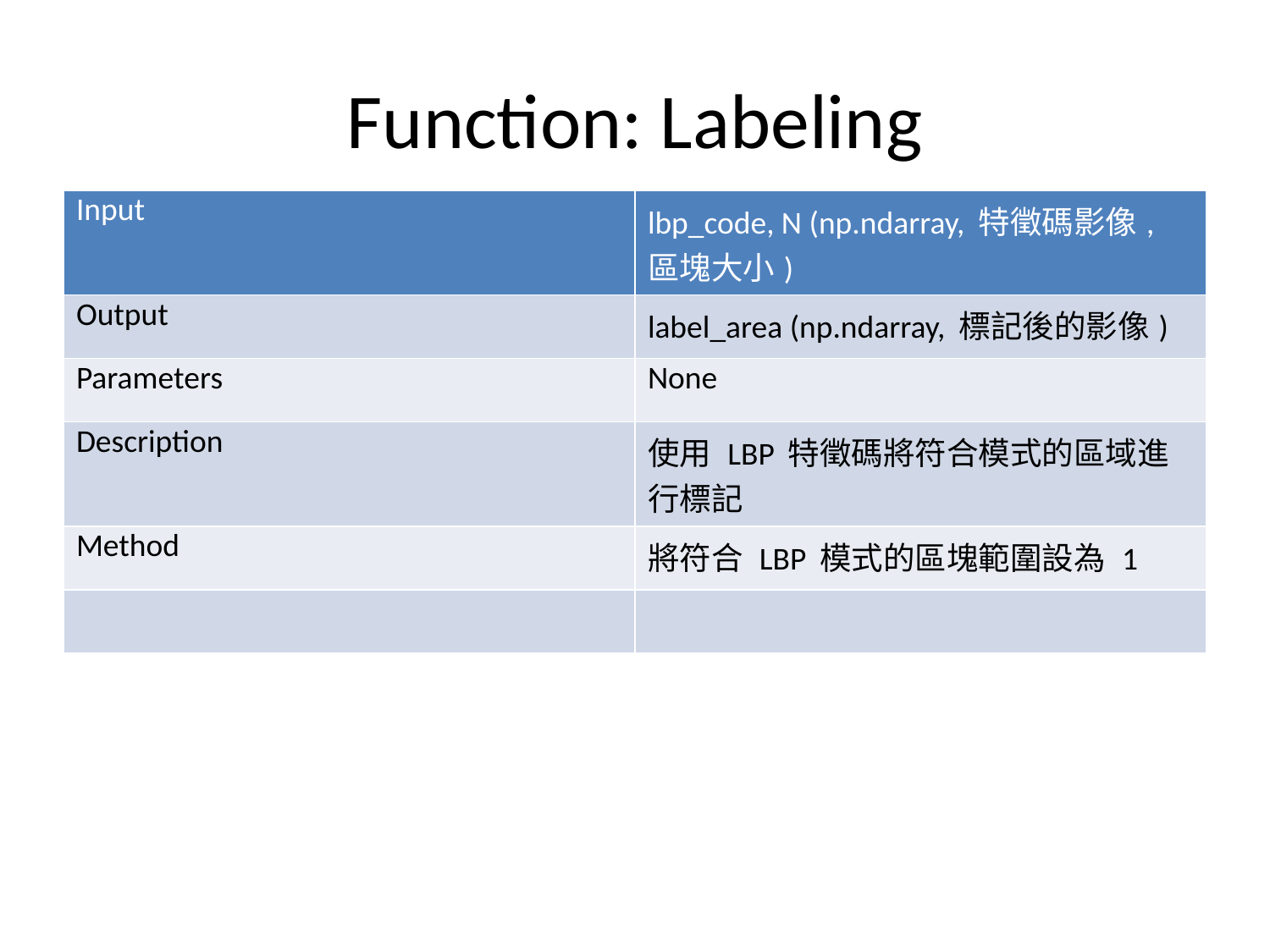

# Function: Labeling
| Input | lbp\_code, N (np.ndarray, 特徵碼影像, 區塊大小) |
| --- | --- |
| Output | label\_area (np.ndarray, 標記後的影像) |
| Parameters | None |
| Description | 使用 LBP 特徵碼將符合模式的區域進行標記 |
| Method | 將符合 LBP 模式的區塊範圍設為 1 |
|  |  |